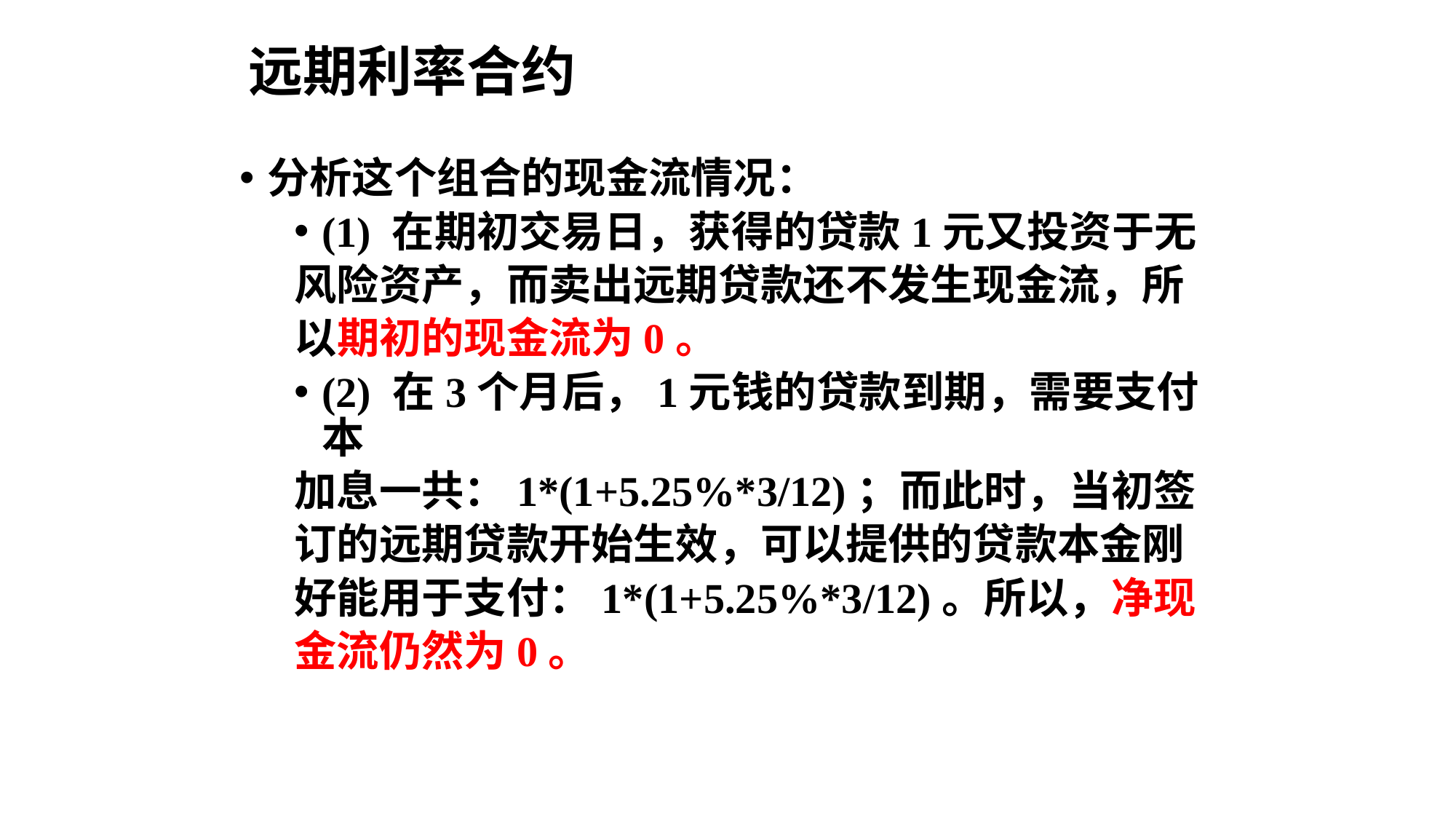

远期利率合约
分析这个组合的现金流情况：
(1) 在期初交易日，获得的贷款1元又投资于无
风险资产，而卖出远期贷款还不发生现金流，所
以期初的现金流为0。
(2) 在3个月后，1元钱的贷款到期，需要支付本
加息一共：1*(1+5.25%*3/12)；而此时，当初签
订的远期贷款开始生效，可以提供的贷款本金刚
好能用于支付：1*(1+5.25%*3/12)。所以，净现
金流仍然为0。